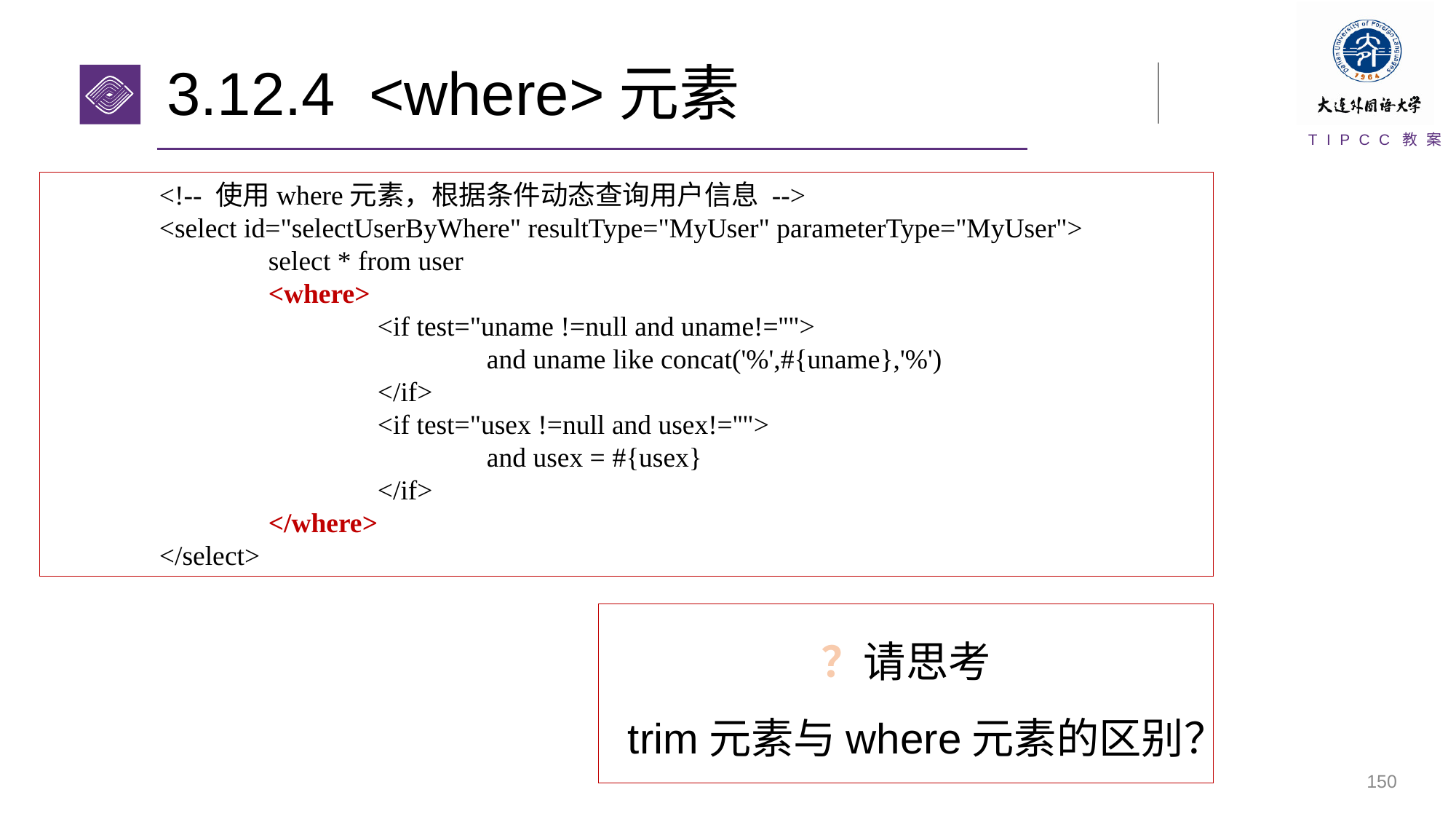

# 3.12.4  <where>元素
	<!-- 使用where元素，根据条件动态查询用户信息 -->
	<select id="selectUserByWhere" resultType="MyUser" parameterType="MyUser">
		select * from user
		<where>
			<if test="uname !=null and uname!=''">
				and uname like concat('%',#{uname},'%')
			</if>
			<if test="usex !=null and usex!=''">
				and usex = #{usex}
			</if>
		</where>
	</select>
？请思考
trim元素与where元素的区别？
150